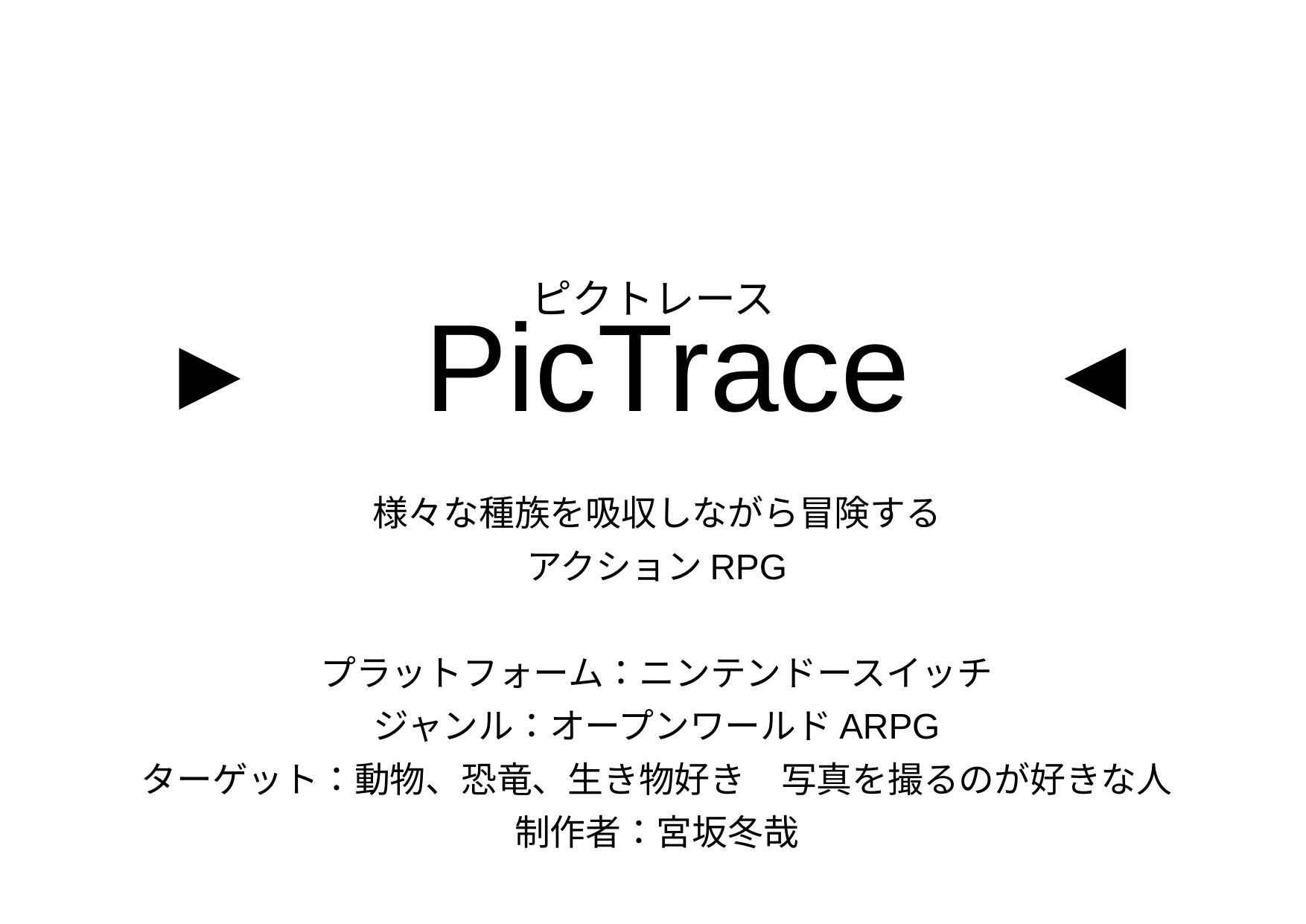

# ▸　PicTrace　◂
ピクトレース
様々な種族を吸収しながら冒険する
アクションRPG

プラットフォーム：ニンテンドースイッチ
ジャンル：オープンワールドARPG
ターゲット：動物、恐竜、生き物好き　写真を撮るのが好きな人
制作者：宮坂冬哉